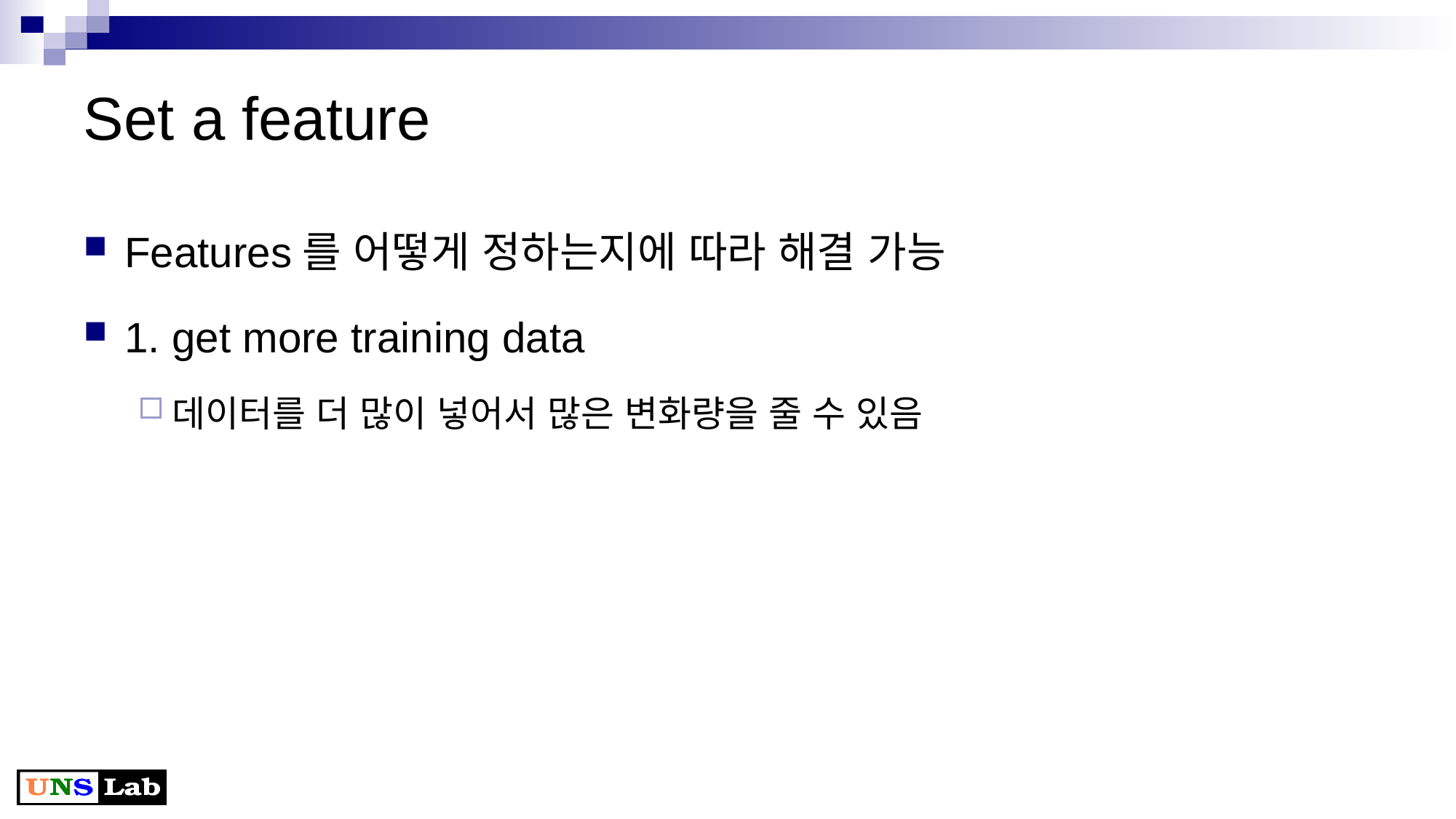

# Set a feature
Features를 어떻게 정하는지에 따라 해결 가능
1. get more training data
데이터를 더 많이 넣어서 많은 변화량을 줄 수 있음